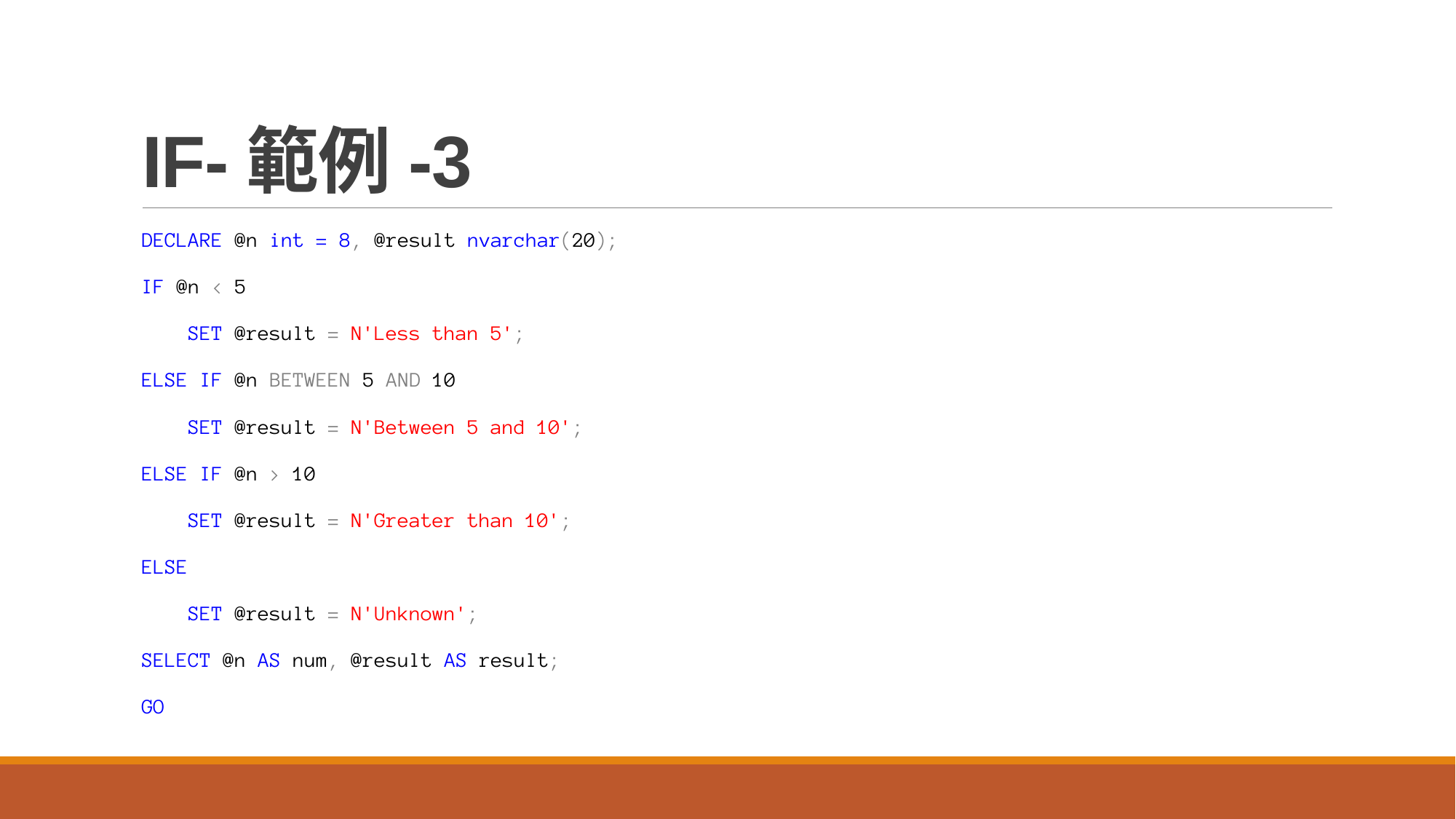

# IF-範例-3
DECLARE @n int = 8, @result nvarchar(20);
IF @n < 5
    SET @result = N'Less than 5';
ELSE IF @n BETWEEN 5 AND 10
    SET @result = N'Between 5 and 10';
ELSE IF @n > 10
    SET @result = N'Greater than 10';
ELSE
    SET @result = N'Unknown';
SELECT @n AS num, @result AS result;
GO